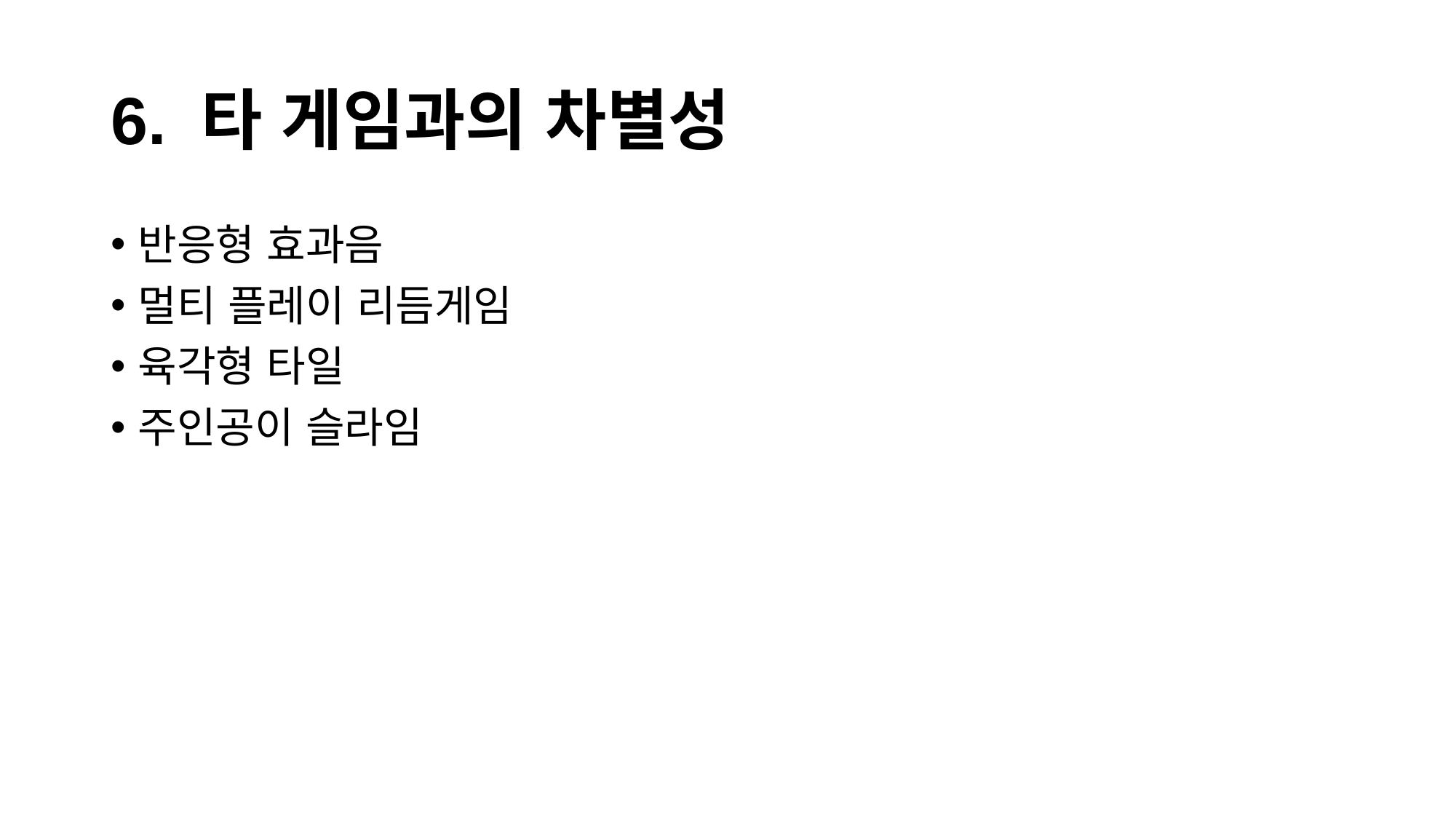

# 6. 타 게임과의 차별성
반응형 효과음
멀티 플레이 리듬게임
육각형 타일
주인공이 슬라임